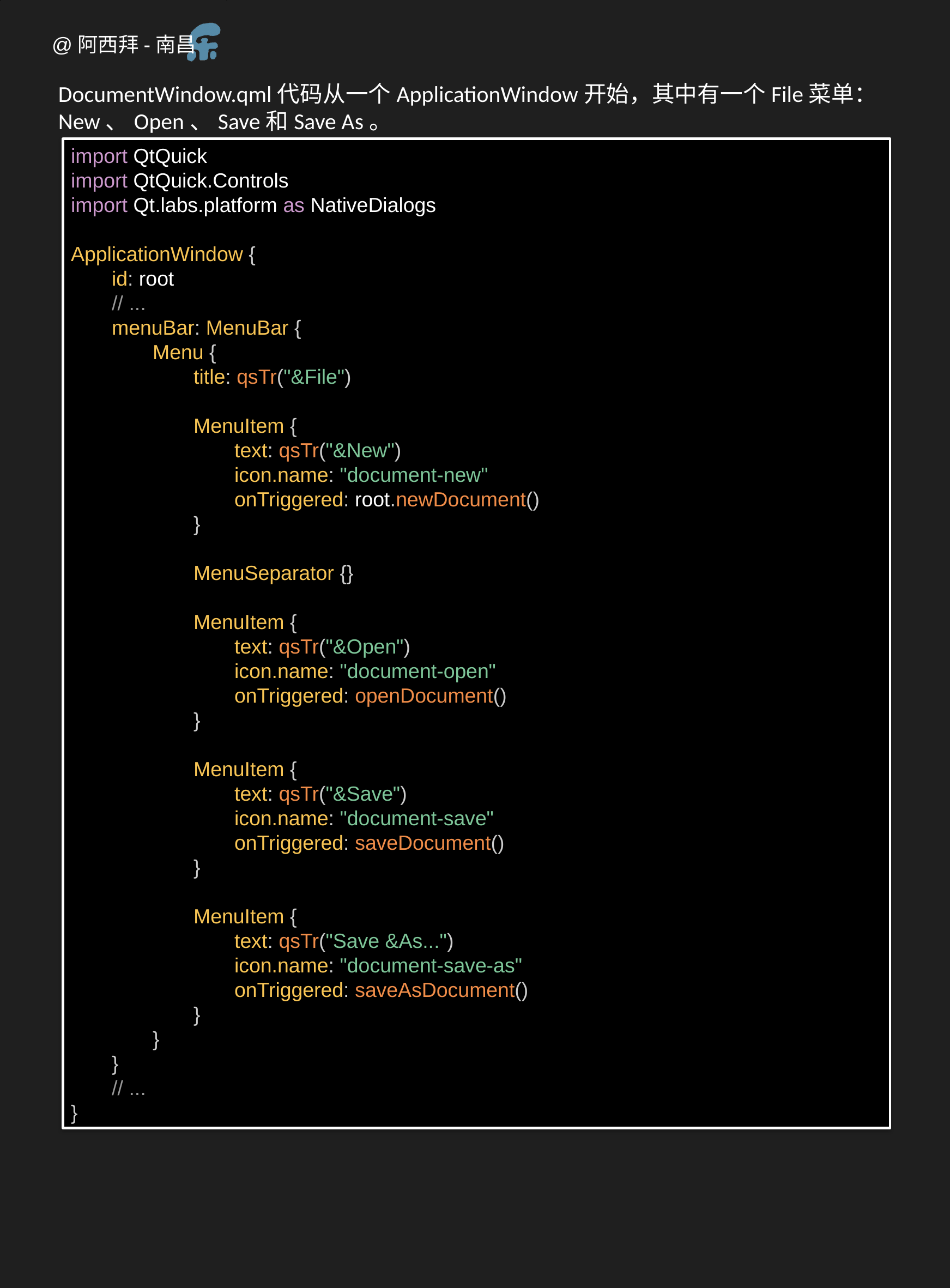

DocumentWindow.qml代码从一个ApplicationWindow开始，其中有一个File菜单：New、Open、Save和Save As。
import QtQuick
import QtQuick.Controls
import Qt.labs.platform as NativeDialogs

ApplicationWindow {
id: root
// ...
menuBar: MenuBar {
Menu {
title: qsTr("&File")

MenuItem {
text: qsTr("&New")
icon.name: "document-new"
onTriggered: root.newDocument()
}

MenuSeparator {}

MenuItem {
text: qsTr("&Open")
icon.name: "document-open"
onTriggered: openDocument()
}

MenuItem {
text: qsTr("&Save")
icon.name: "document-save"
onTriggered: saveDocument()
}

MenuItem {
text: qsTr("Save &As...")
icon.name: "document-save-as"
onTriggered: saveAsDocument()
}
}
}
// ...
}